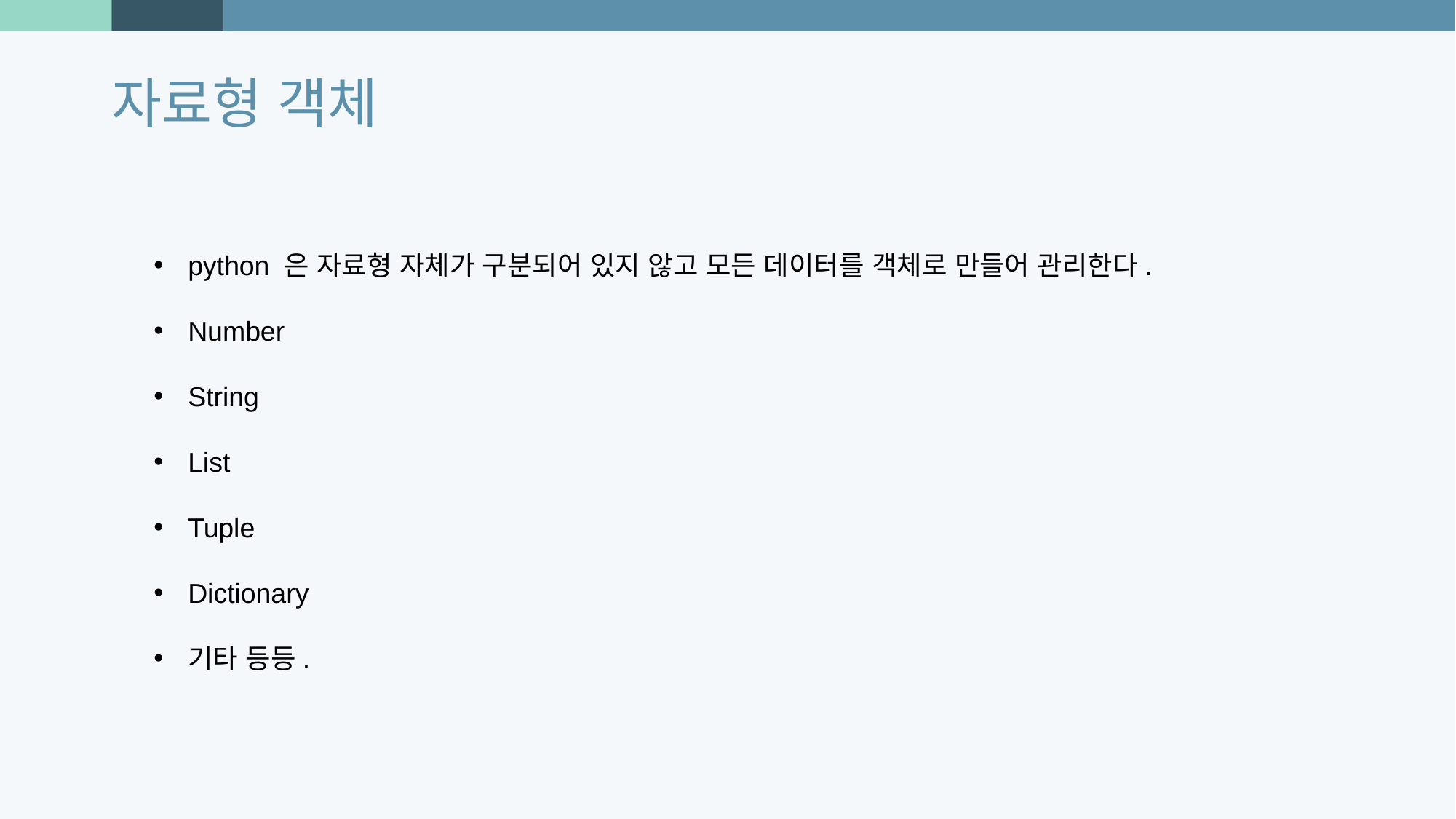

자료형 객체
python 은 자료형 자체가 구분되어 있지 않고 모든 데이터를 객체로 만들어 관리한다.
Number
String
List
Tuple
Dictionary
기타 등등.

Photo by Joel Filipe on Unsplash